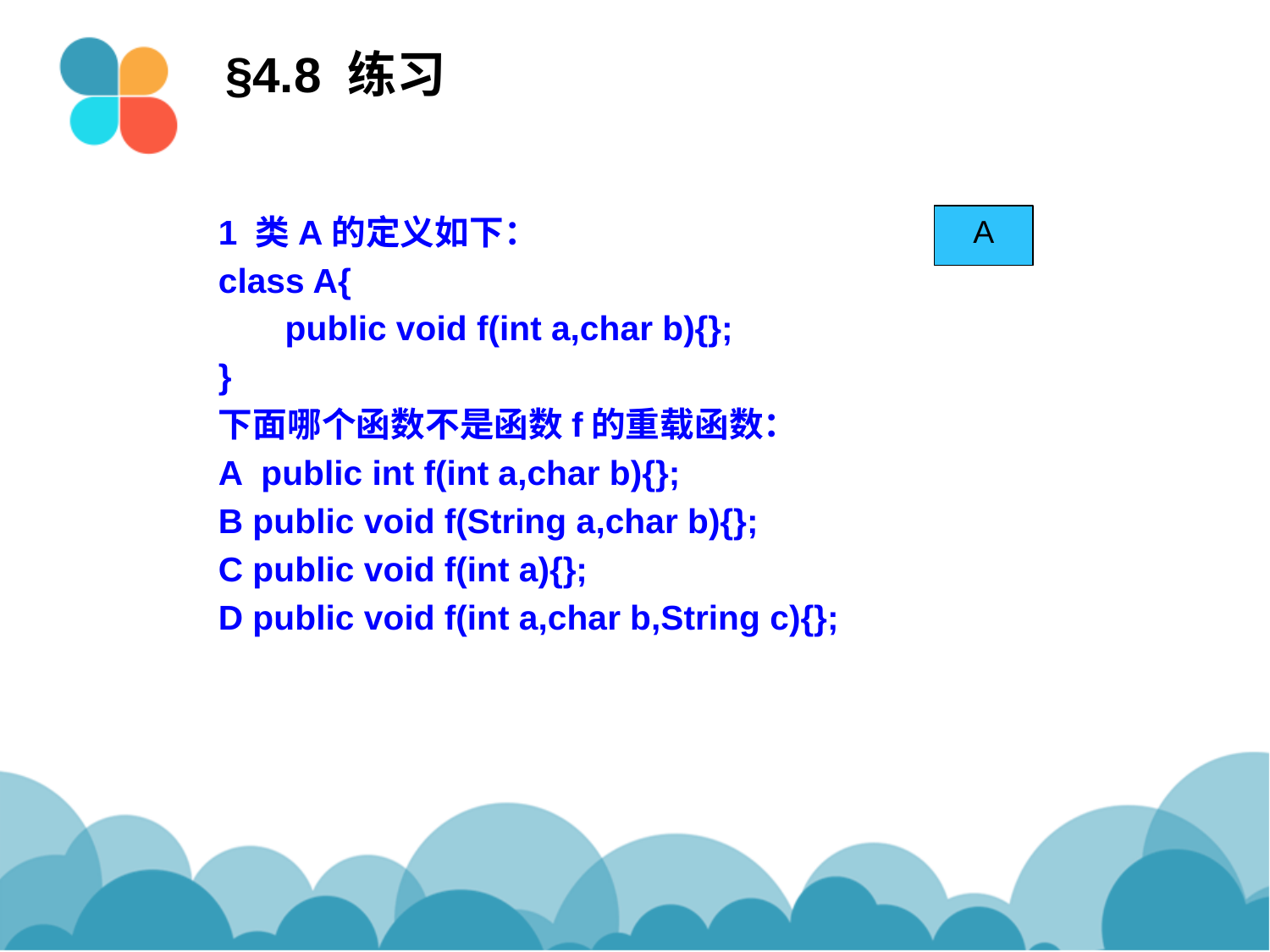

§4.8 练习
1 类A的定义如下：
class A{
       public void f(int a,char b){};
}
下面哪个函数不是函数f的重载函数：
A  public int f(int a,char b){};
B public void f(String a,char b){};
C public void f(int a){};
D public void f(int a,char b,String c){};
A